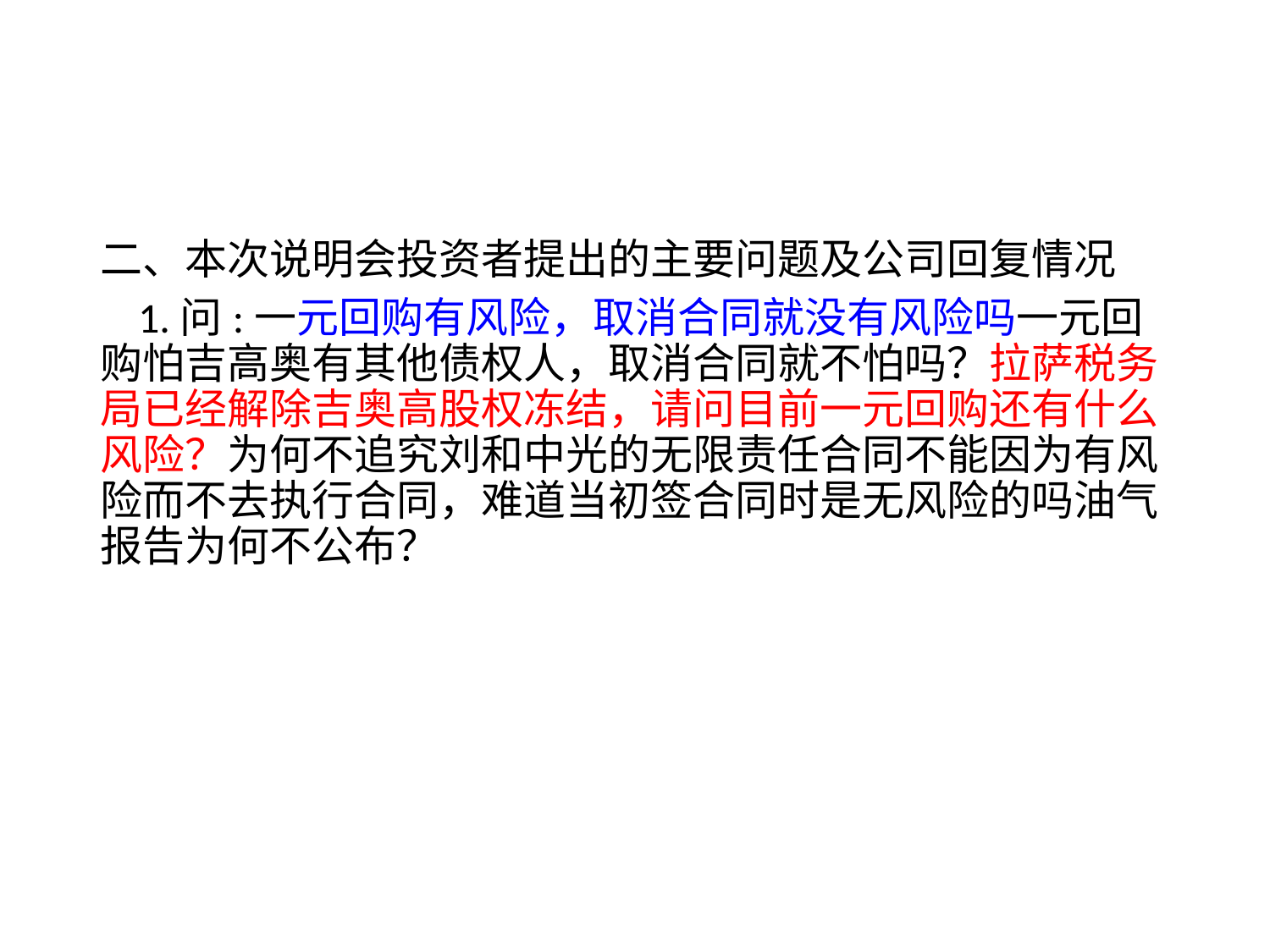

#
二、本次说明会投资者提出的主要问题及公司回复情况
    1.问:一元回购有风险，取消合同就没有风险吗一元回购怕吉高奥有其他债权人，取消合同就不怕吗？拉萨税务局已经解除吉奥高股权冻结，请问目前一元回购还有什么风险？为何不追究刘和中光的无限责任合同不能因为有风险而不去执行合同，难道当初签合同时是无风险的吗油气报告为何不公布？